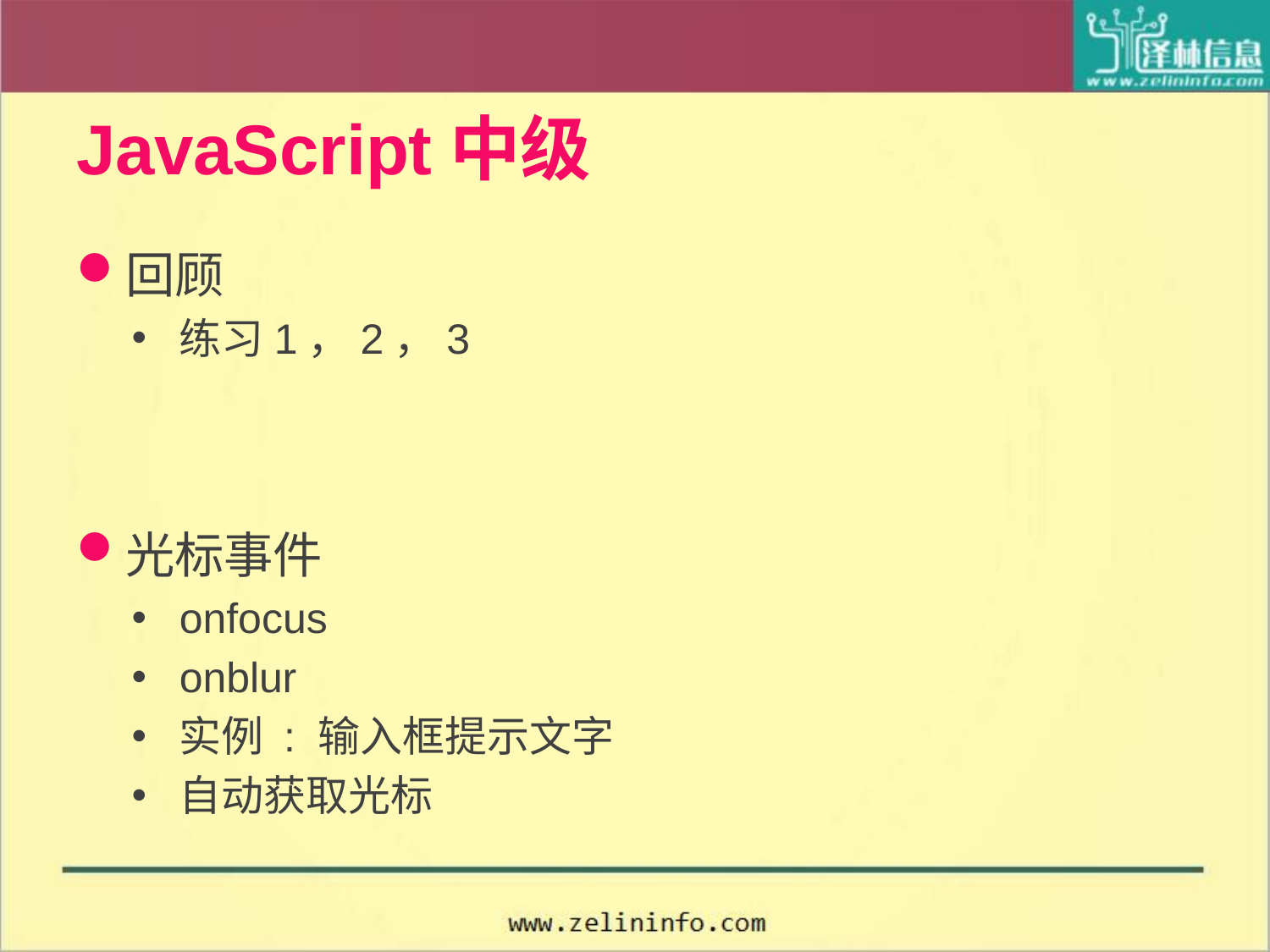

# JavaScript中级
回顾
练习1，2，3

光标事件
onfocus
onblur
实例 : 输入框提示文字
自动获取光标